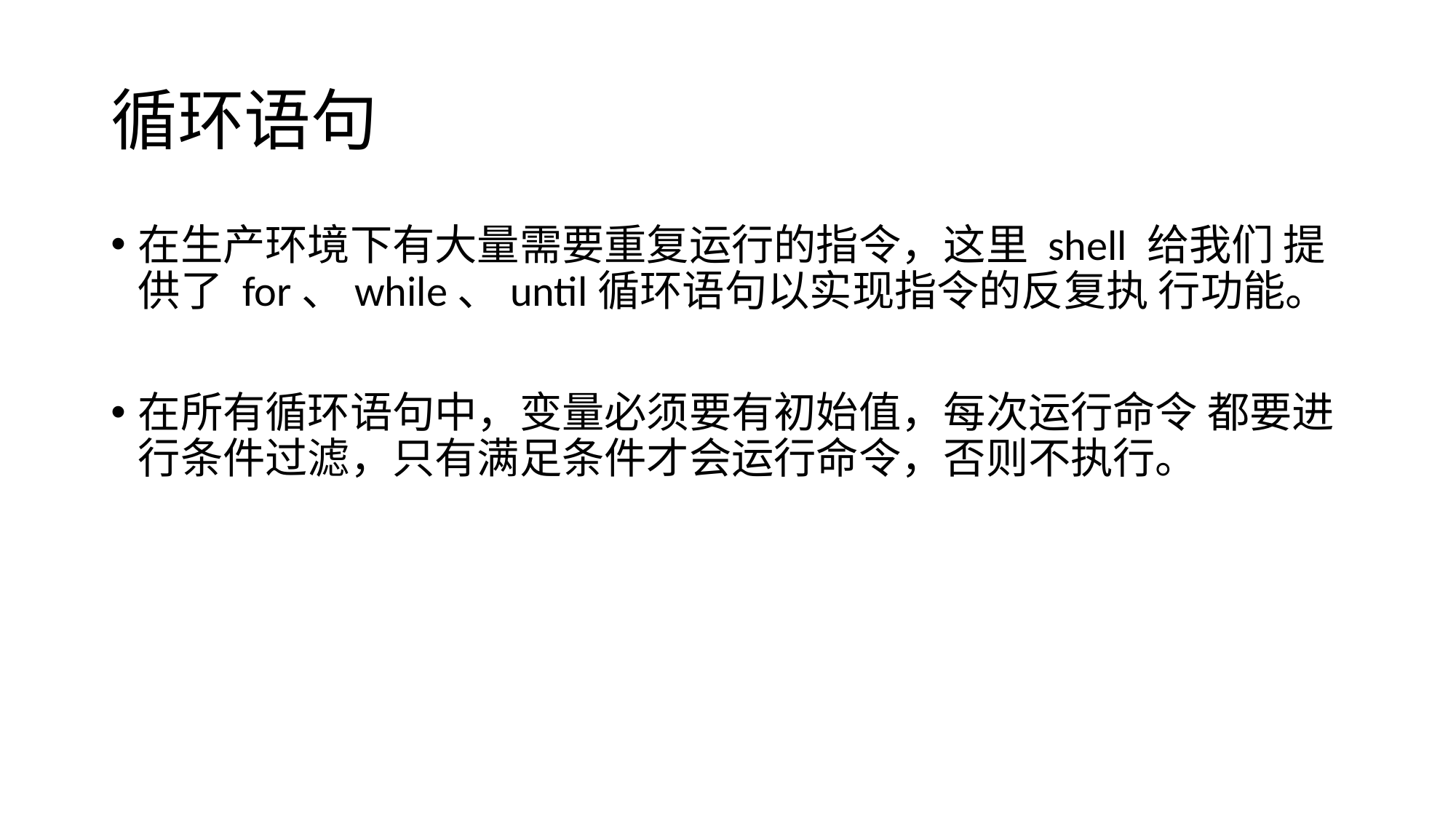

# 循环语句
在生产环境下有大量需要重复运行的指令，这里 shell 给我们 提供了 for、while、until循环语句以实现指令的反复执 行功能。

在所有循环语句中，变量必须要有初始值，每次运行命令 都要进行条件过滤，只有满足条件才会运行命令，否则不执行。